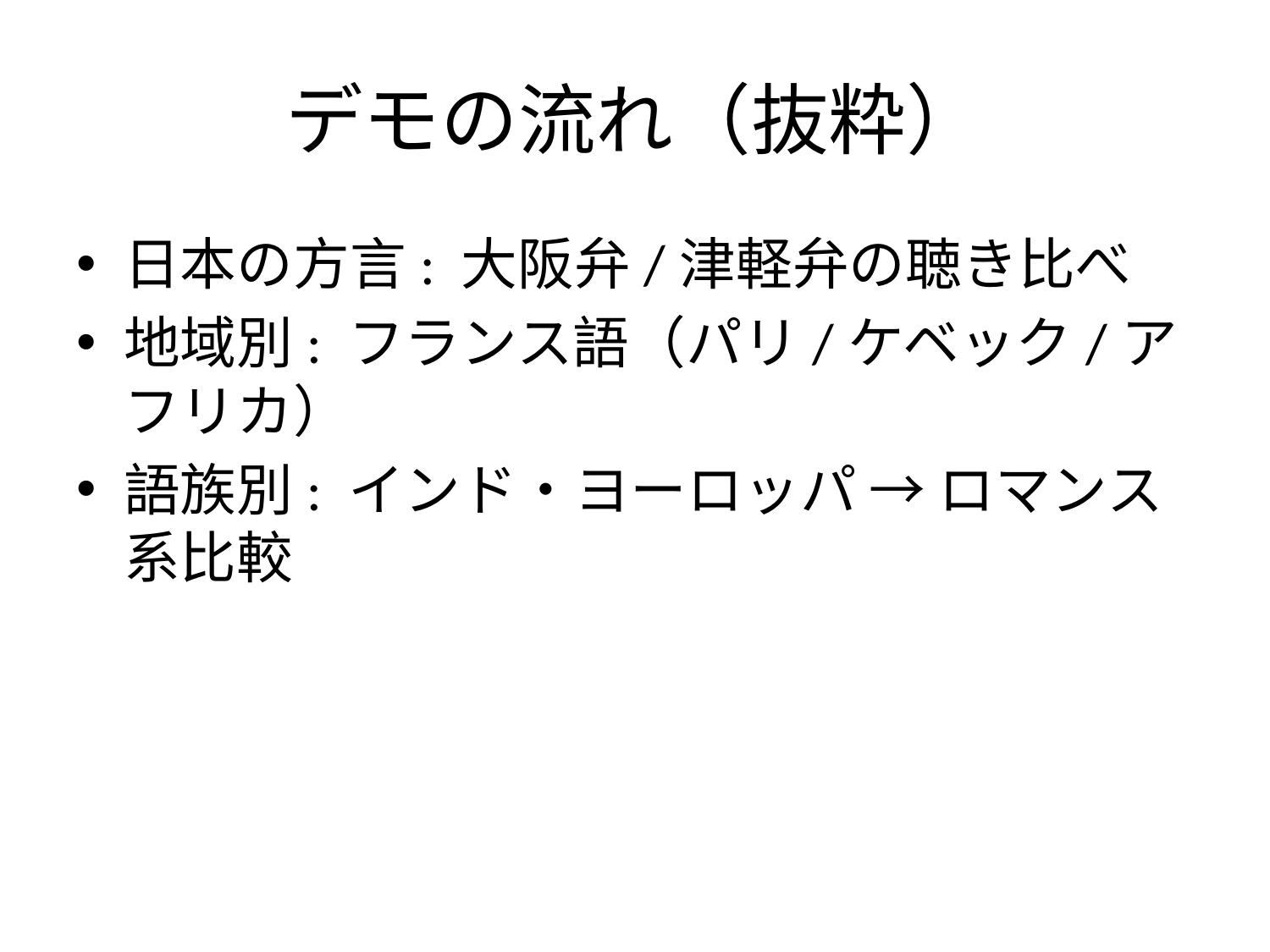

# デモの流れ（抜粋）
日本の方言: 大阪弁/津軽弁の聴き比べ
地域別: フランス語（パリ/ケベック/アフリカ）
語族別: インド・ヨーロッパ → ロマンス系比較